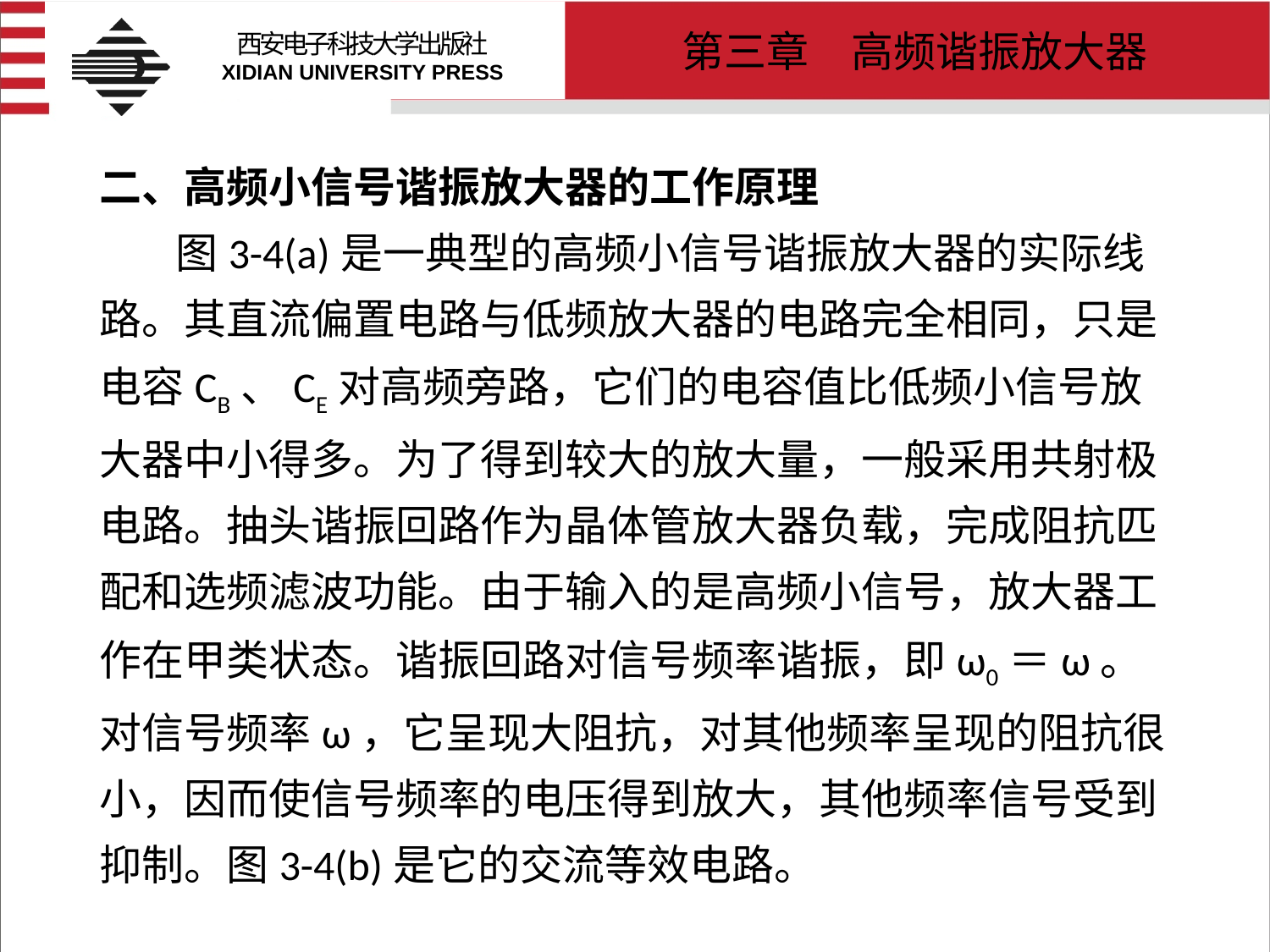

# 二、高频小信号谐振放大器的工作原理 图3-4(a)是一典型的高频小信号谐振放大器的实际线路。其直流偏置电路与低频放大器的电路完全相同，只是电容CB、CE对高频旁路，它们的电容值比低频小信号放大器中小得多。为了得到较大的放大量，一般采用共射极电路。抽头谐振回路作为晶体管放大器负载，完成阻抗匹配和选频滤波功能。由于输入的是高频小信号，放大器工作在甲类状态。谐振回路对信号频率谐振，即ω0＝ω。对信号频率ω，它呈现大阻抗，对其他频率呈现的阻抗很小，因而使信号频率的电压得到放大，其他频率信号受到抑制。图3-4(b)是它的交流等效电路。